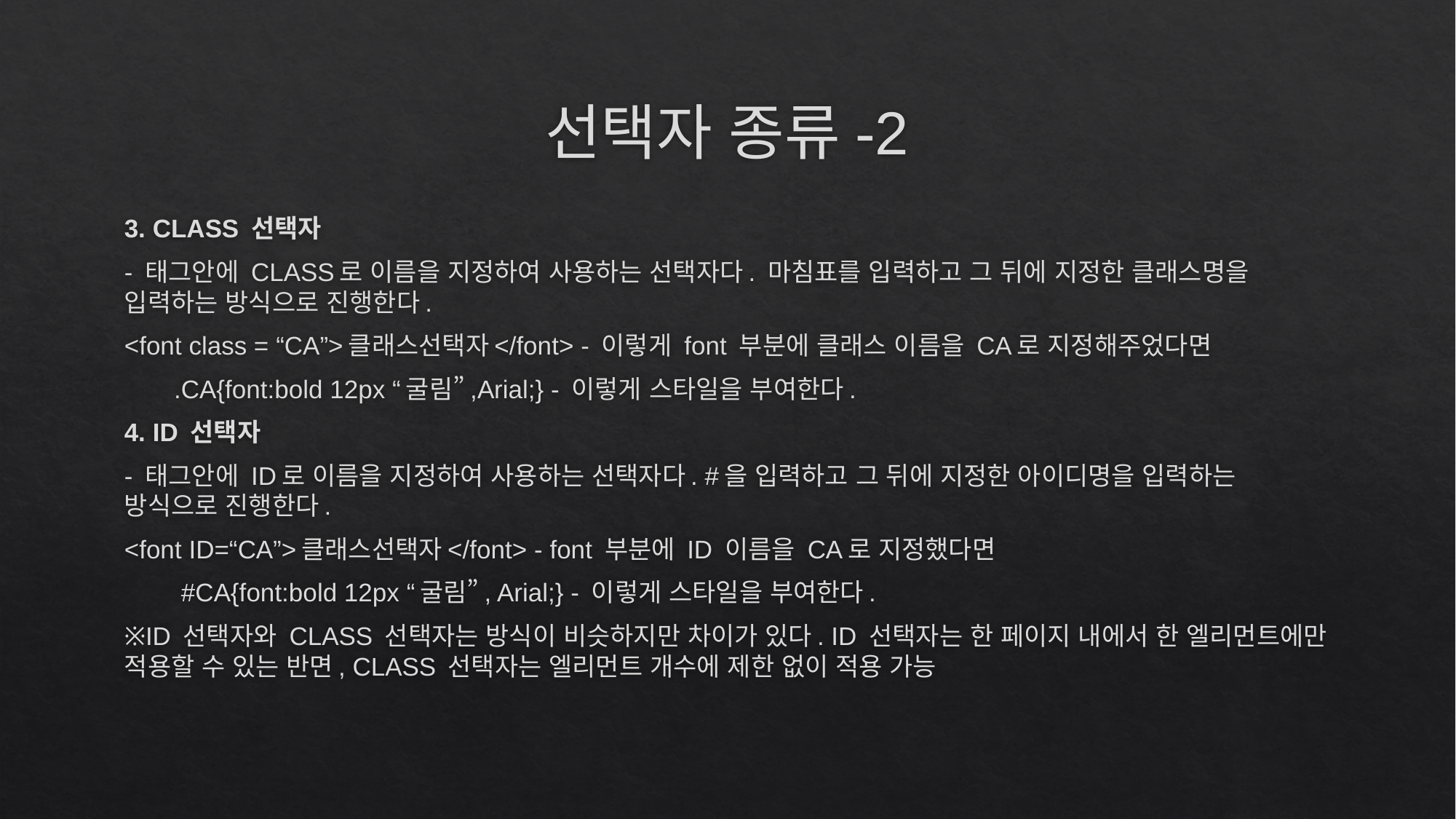

# 선택자 종류-2
3. CLASS 선택자
- 태그안에 CLASS로 이름을 지정하여 사용하는 선택자다. 마침표를 입력하고 그 뒤에 지정한 클래스명을 입력하는 방식으로 진행한다.
<font class = “CA”>클래스선택자</font> - 이렇게 font 부분에 클래스 이름을 CA로 지정해주었다면
       .CA{font:bold 12px “굴림”,Arial;} - 이렇게 스타일을 부여한다.
4. ID 선택자
- 태그안에 ID로 이름을 지정하여 사용하는 선택자다. #을 입력하고 그 뒤에 지정한 아이디명을 입력하는 방식으로 진행한다.
<font ID=“CA”>클래스선택자</font> - font 부분에 ID 이름을 CA로 지정했다면
        #CA{font:bold 12px “굴림”, Arial;} - 이렇게 스타일을 부여한다.
※ID 선택자와 CLASS 선택자는 방식이 비슷하지만 차이가 있다. ID 선택자는 한 페이지 내에서 한 엘리먼트에만 적용할 수 있는 반면, CLASS 선택자는 엘리먼트 개수에 제한 없이 적용 가능